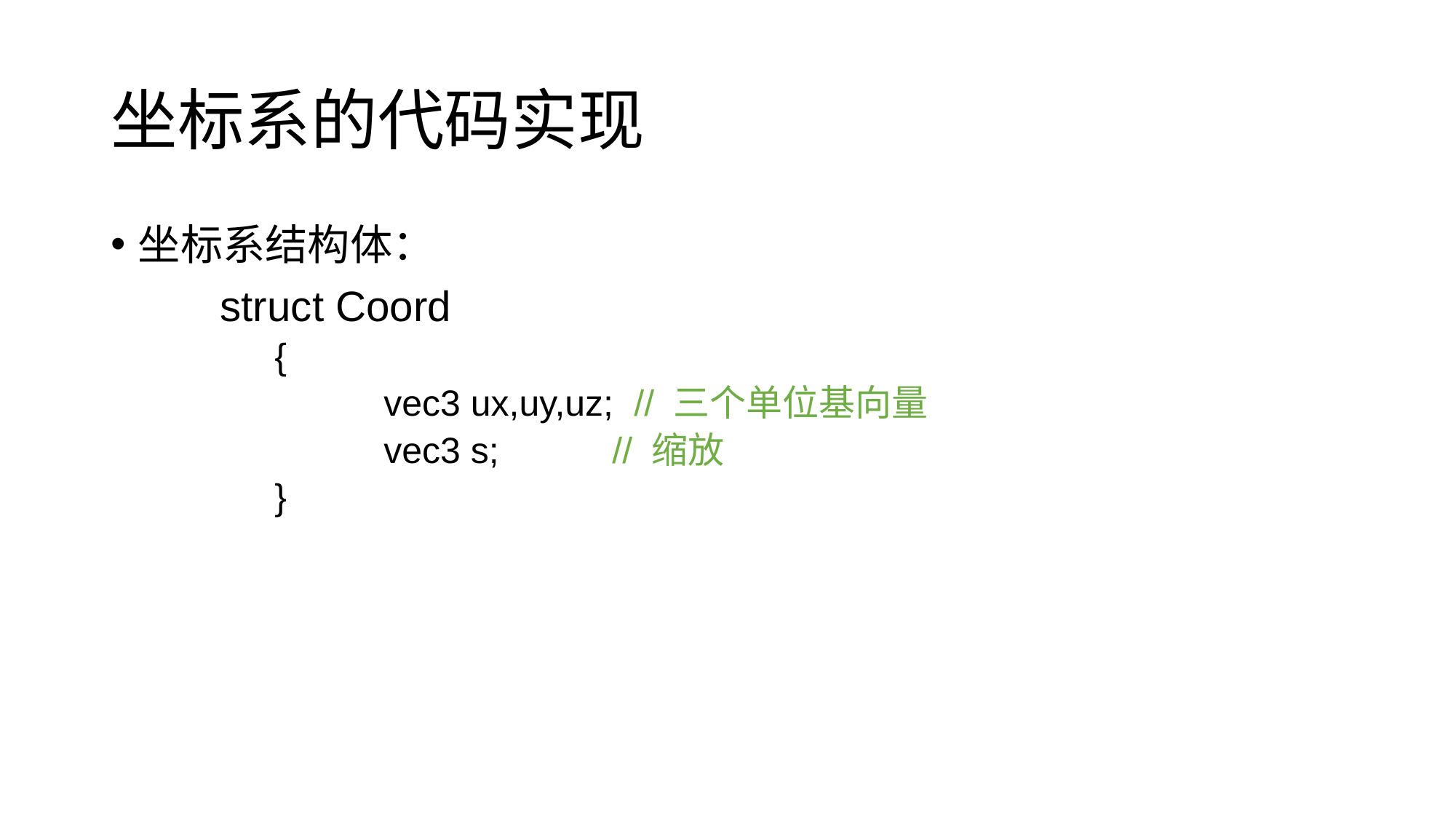

# 坐标系的代码实现
坐标系结构体：
	struct Coord
	{
		vec3 ux,uy,uz;  // 三个单位基向量
    		vec3 s; 	 // 缩放
	}